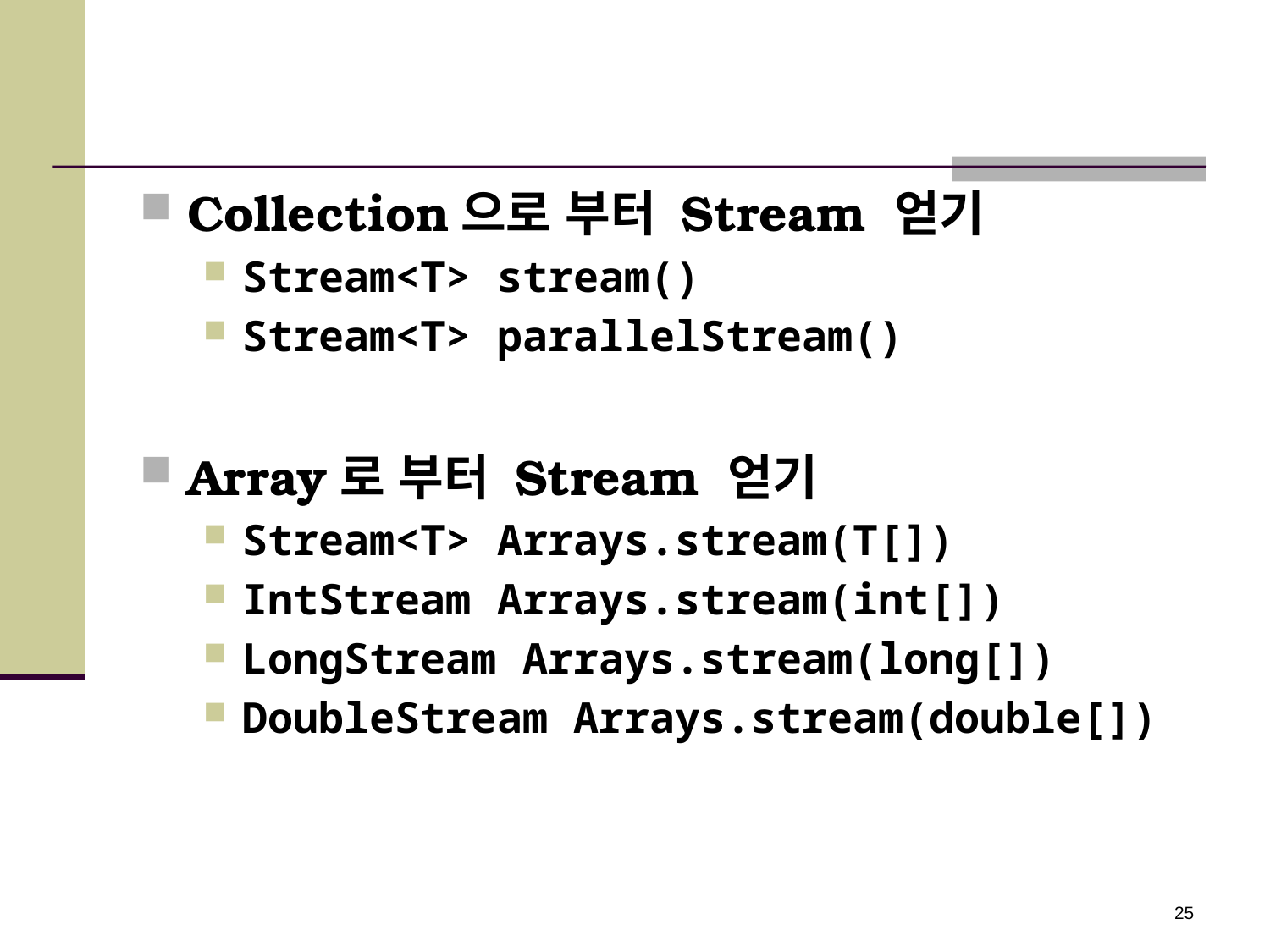

#
Collection으로 부터 Stream 얻기
Stream<T> stream()
Stream<T> parallelStream()

Array로 부터 Stream 얻기
Stream<T> Arrays.stream(T[])
IntStream Arrays.stream(int[])
LongStream Arrays.stream(long[])
DoubleStream Arrays.stream(double[])

25